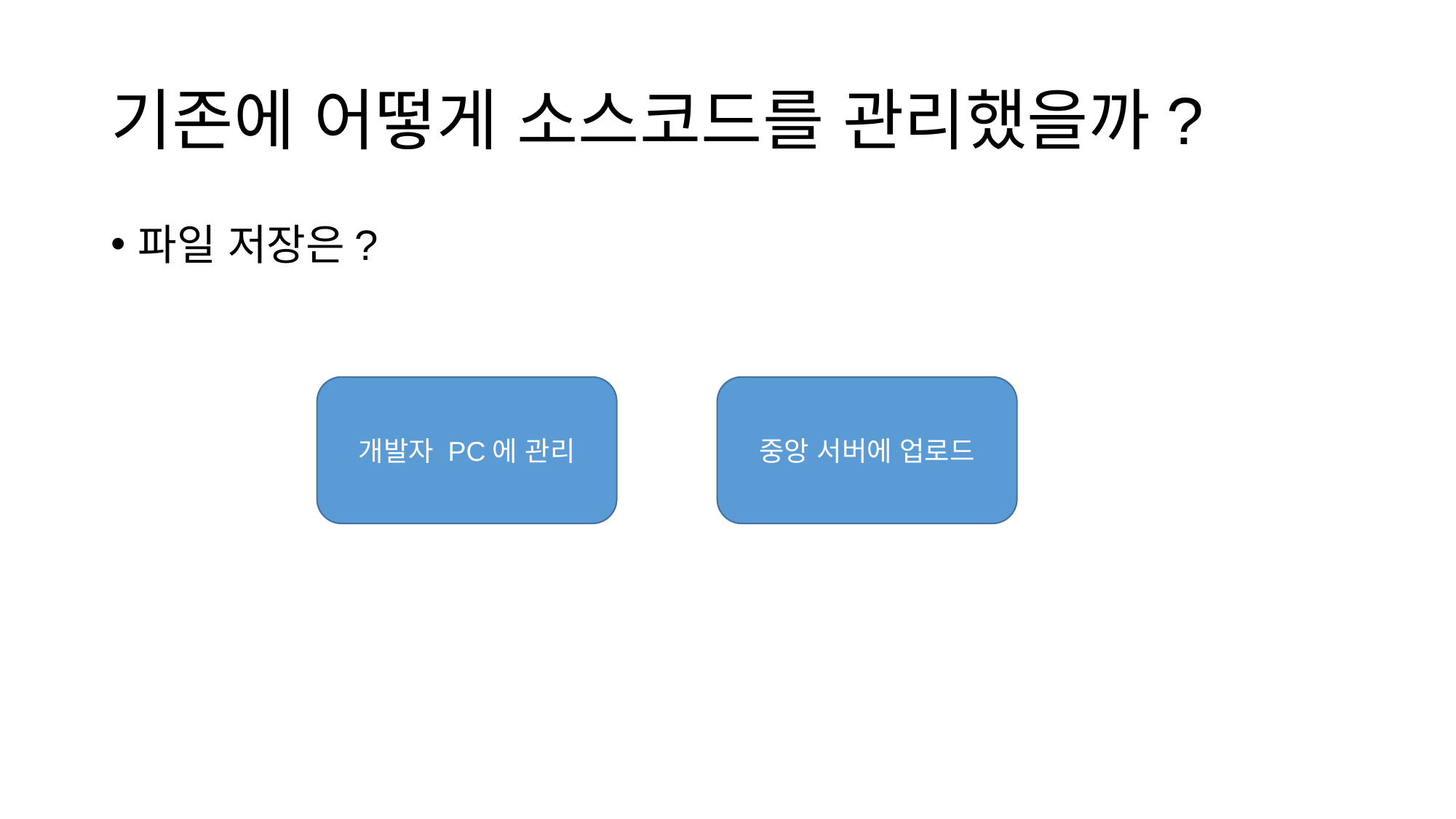

# 기존에 어떻게 소스코드를 관리했을까?
파일 저장은?
중앙 서버에 업로드
개발자 PC에 관리